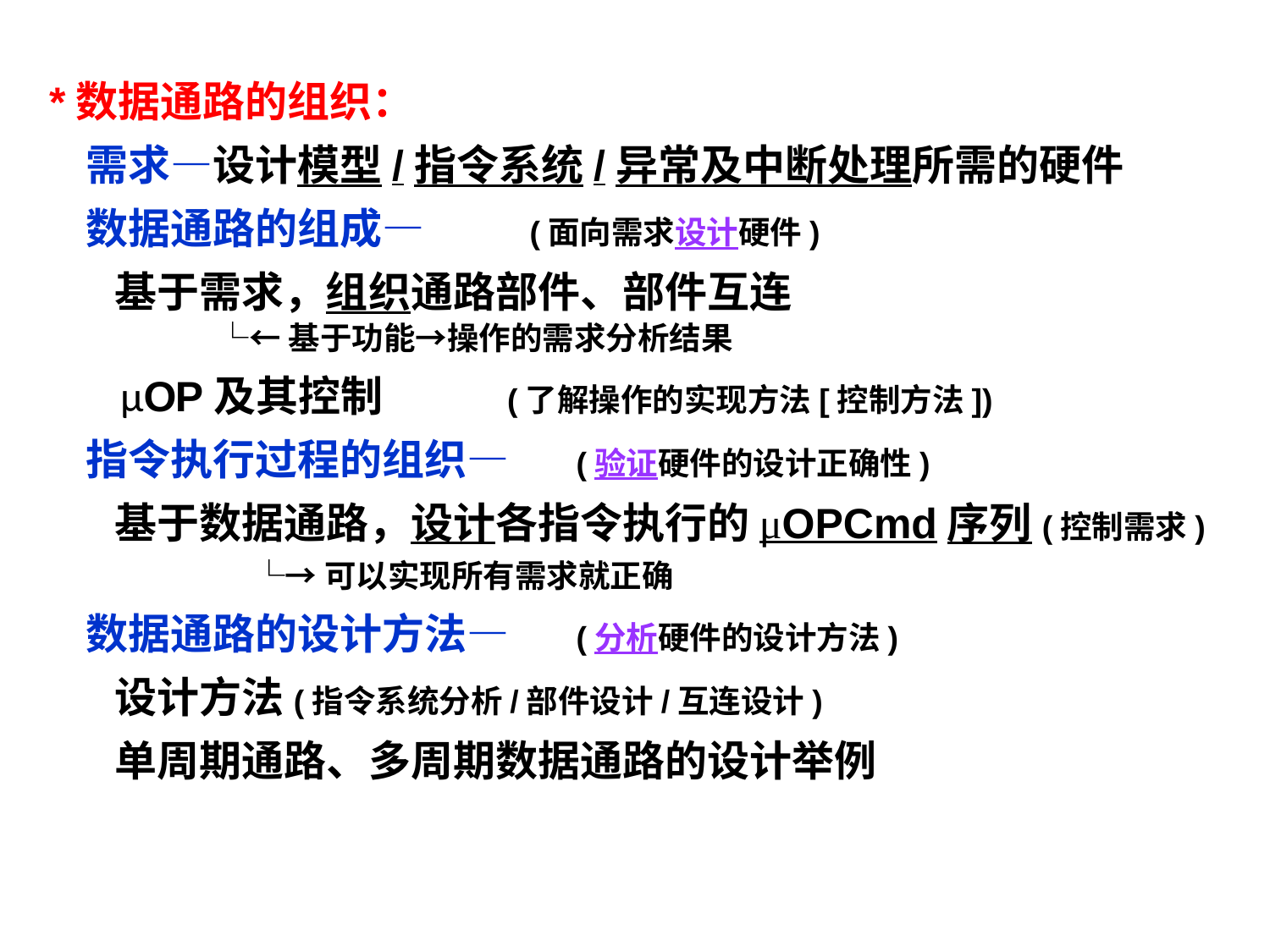

*数据通路的组织：
    需求—设计模型/指令系统/异常及中断处理所需的硬件
    数据通路的组成—          (面向需求设计硬件)
       基于需求，组织通路部件、部件互连
                         └←基于功能→操作的需求分析结果
       μOP及其控制            (了解操作的实现方法[控制方法])
    指令执行过程的组织—      (验证硬件的设计正确性)
       基于数据通路，设计各指令执行的μOPCmd序列(控制需求)
                              └→可以实现所有需求就正确
    数据通路的设计方法—      (分析硬件的设计方法)
       设计方法(指令系统分析/部件设计/互连设计)
       单周期通路、多周期数据通路的设计举例